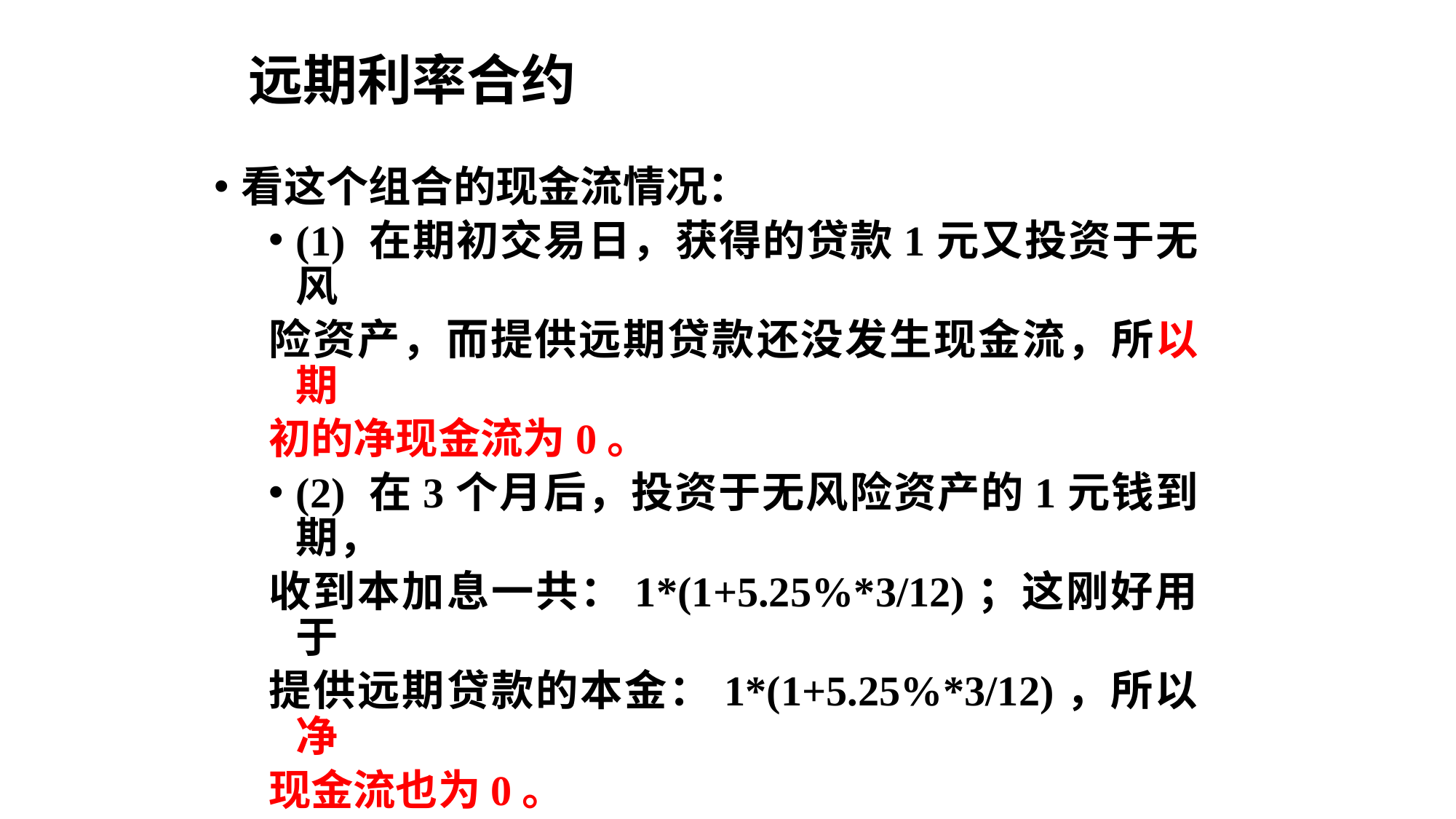

远期利率合约
看这个组合的现金流情况：
(1) 在期初交易日，获得的贷款1元又投资于无风
险资产，而提供远期贷款还没发生现金流，所以期
初的净现金流为0。
(2) 在3个月后，投资于无风险资产的1元钱到期，
收到本加息一共：1*(1+5.25%*3/12)；这刚好用于
提供远期贷款的本金：1*(1+5.25%*3/12)，所以净
现金流也为0。